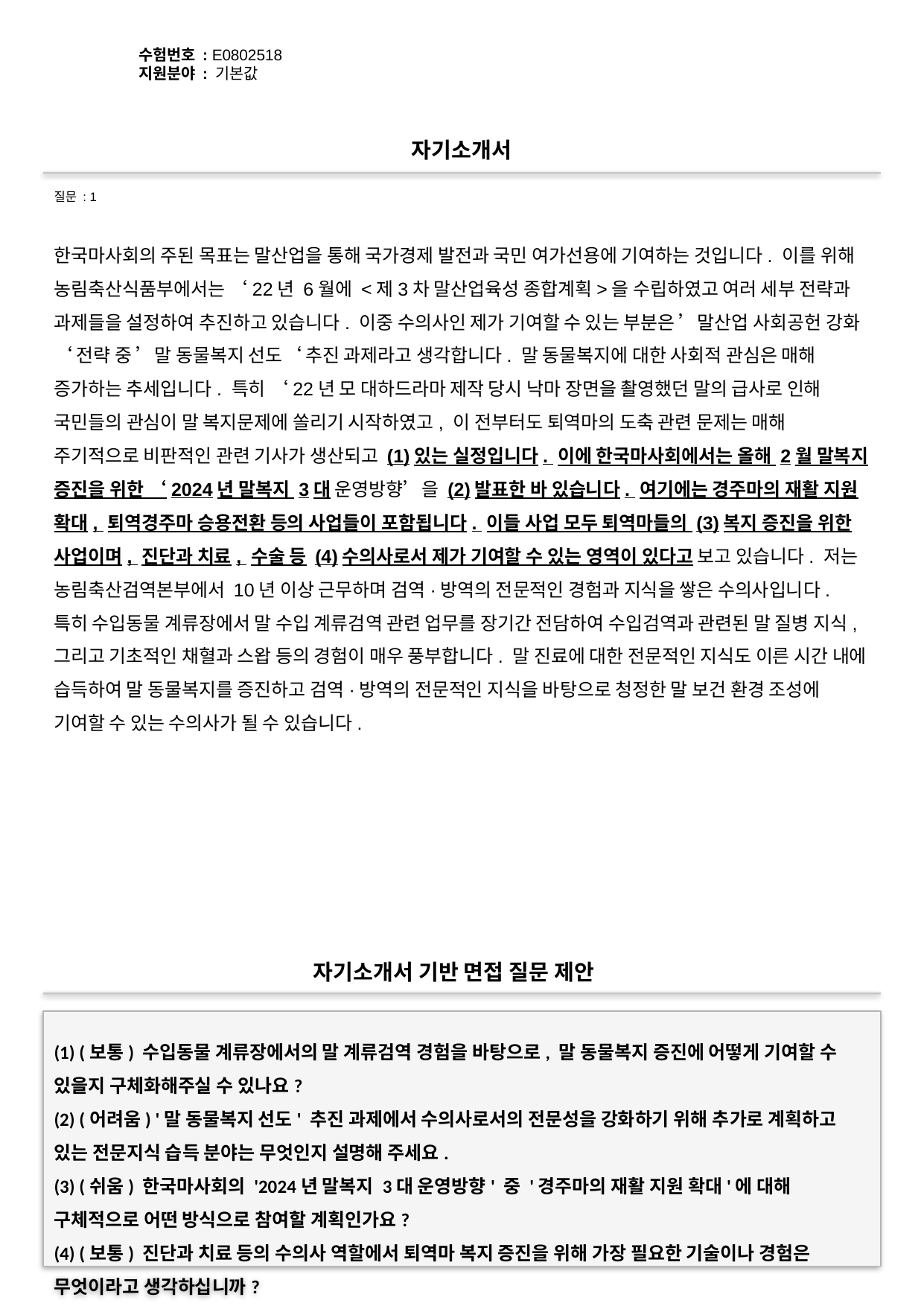

수험번호 : E0802518
지원분야 : 기본값
#

자기소개서

질문 : 1

한국마사회의 주된 목표는 말산업을 통해 국가경제 발전과 국민 여가선용에 기여하는 것입니다. 이를 위해 농림축산식품부에서는 ‘22년 6월에 <제3차 말산업육성 종합계획>을 수립하였고 여러 세부 전략과 과제들을 설정하여 추진하고 있습니다. 이중 수의사인 제가 기여할 수 있는 부분은 ’말산업 사회공헌 강화‘ 전략 중 ’말 동물복지 선도‘ 추진 과제라고 생각합니다. 말 동물복지에 대한 사회적 관심은 매해 증가하는 추세입니다. 특히 ‘22년 모 대하드라마 제작 당시 낙마 장면을 촬영했던 말의 급사로 인해 국민들의 관심이 말 복지문제에 쏠리기 시작하였고, 이 전부터도 퇴역마의 도축 관련 문제는 매해 주기적으로 비판적인 관련 기사가 생산되고 (1)있는 실정입니다. 이에 한국마사회에서는 올해 2월 말복지 증진을 위한 ‘2024년 말복지 3대 운영방향’을 (2)발표한 바 있습니다. 여기에는 경주마의 재활 지원 확대, 퇴역경주마 승용전환 등의 사업들이 포함됩니다. 이들 사업 모두 퇴역마들의 (3)복지 증진을 위한 사업이며, 진단과 치료, 수술 등 (4)수의사로서 제가 기여할 수 있는 영역이 있다고 보고 있습니다. 저는 농림축산검역본부에서 10년 이상 근무하며 검역·방역의 전문적인 경험과 지식을 쌓은 수의사입니다. 특히 수입동물 계류장에서 말 수입 계류검역 관련 업무를 장기간 전담하여 수입검역과 관련된 말 질병 지식, 그리고 기초적인 채혈과 스왑 등의 경험이 매우 풍부합니다. 말 진료에 대한 전문적인 지식도 이른 시간 내에 습득하여 말 동물복지를 증진하고 검역·방역의 전문적인 지식을 바탕으로 청정한 말 보건 환경 조성에 기여할 수 있는 수의사가 될 수 있습니다.

자기소개서 기반 면접 질문 제안

(1) (보통) 수입동물 계류장에서의 말 계류검역 경험을 바탕으로, 말 동물복지 증진에 어떻게 기여할 수 있을지 구체화해주실 수 있나요?
(2) (어려움) '말 동물복지 선도' 추진 과제에서 수의사로서의 전문성을 강화하기 위해 추가로 계획하고 있는 전문지식 습득 분야는 무엇인지 설명해 주세요.
(3) (쉬움) 한국마사회의 '2024년 말복지 3대 운영방향' 중 '경주마의 재활 지원 확대'에 대해 구체적으로 어떤 방식으로 참여할 계획인가요?
(4) (보통) 진단과 치료 등의 수의사 역할에서 퇴역마 복지 증진을 위해 가장 필요한 기술이나 경험은 무엇이라고 생각하십니까?